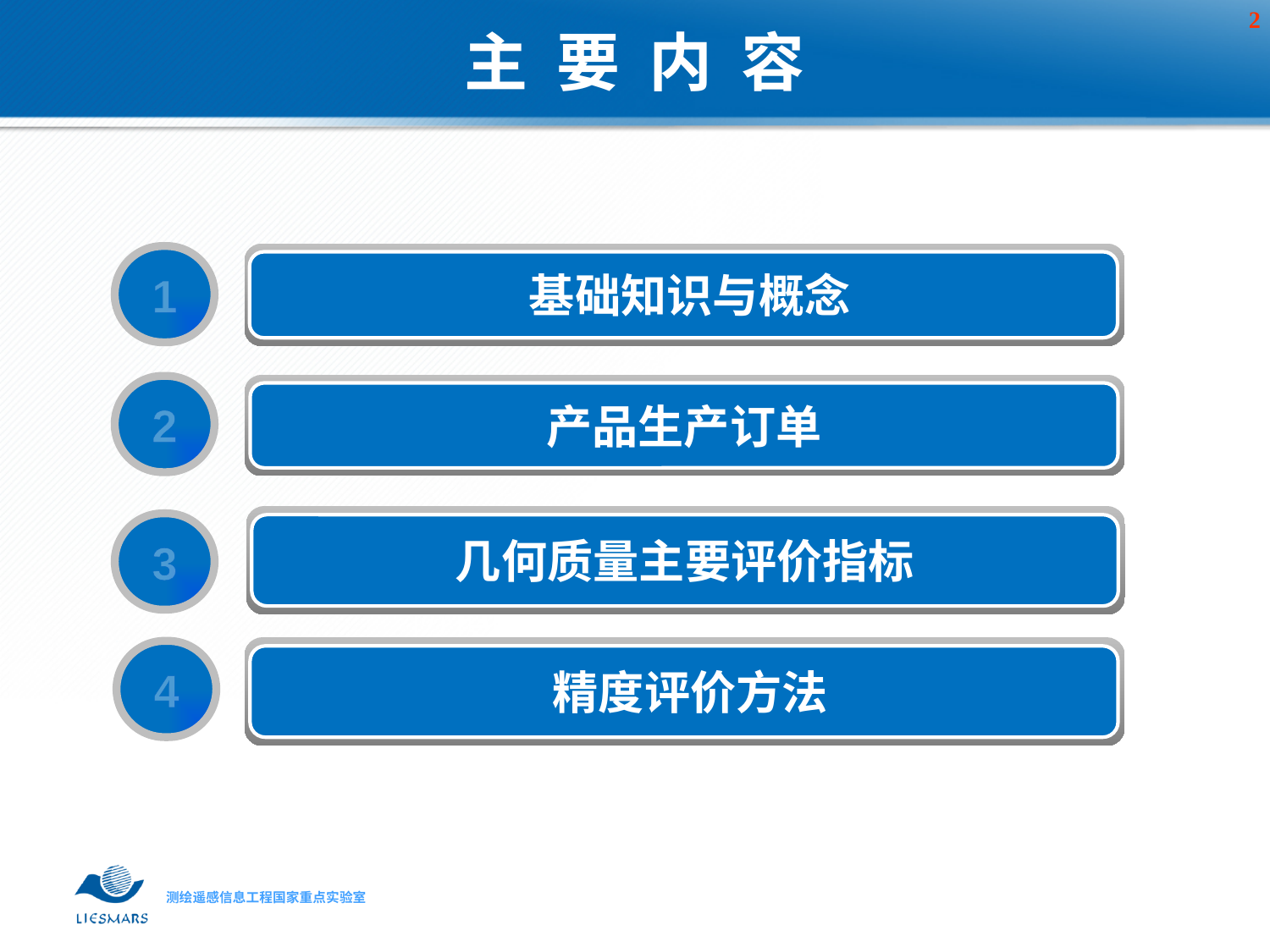

主  要  内  容

基础知识与概念
1

产品生产订单
2

几何质量主要评价指标
3
协同创新中心培育成效

精度评价方法
4
协同创新中心培育成效
协同创新中心培育成效